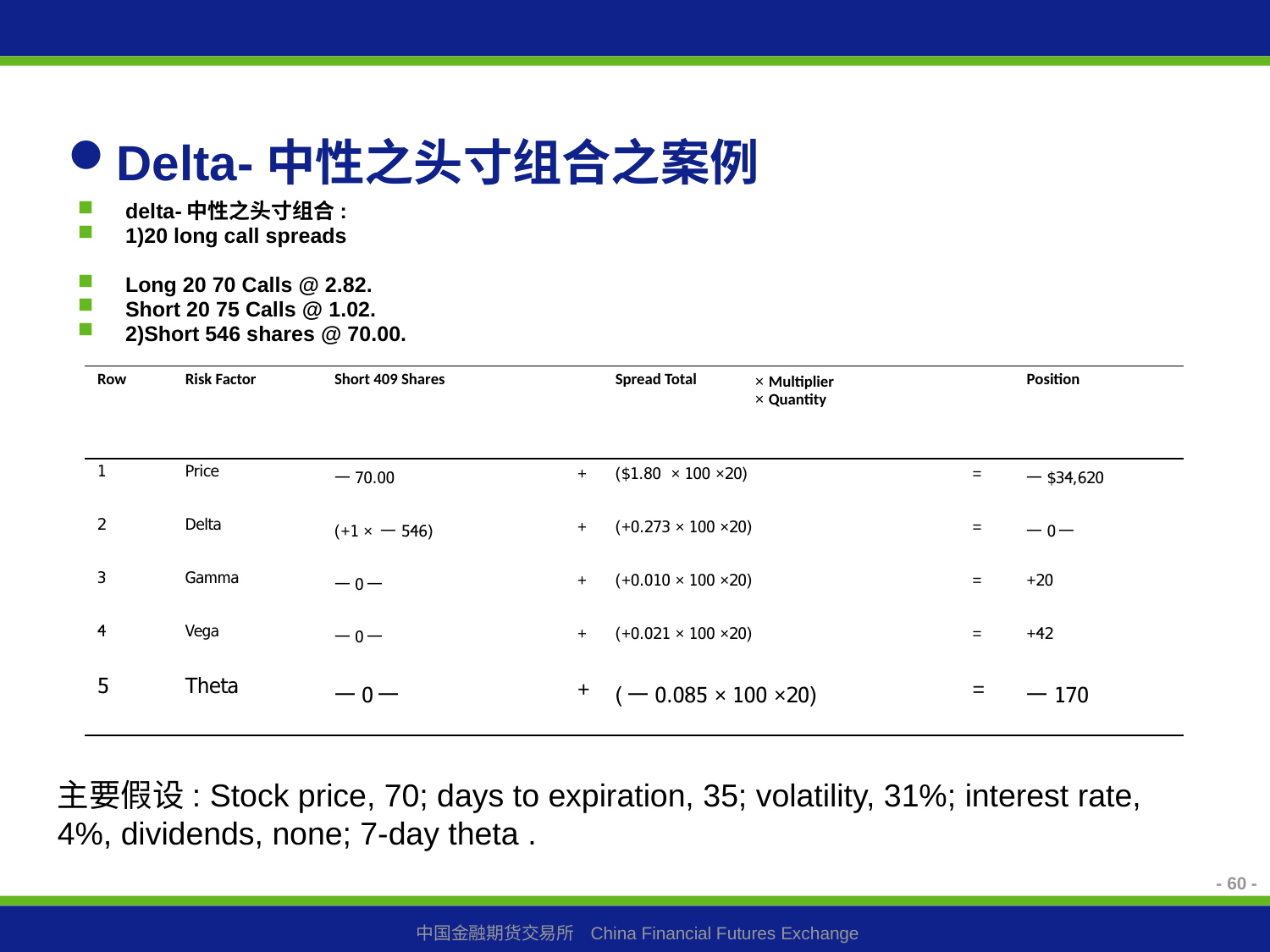

# Delta-中性之头寸组合之案例
delta-中性之头寸组合:
1)20 long call spreads

Long 20 70 Calls @ 2.82.
Short 20 75 Calls @ 1.02.
2)Short 546 shares @ 70.00.
| Row | Risk Factor | Short 409 Shares |  | Spread Total | × Multiplier × Quantity |  | Position |
| --- | --- | --- | --- | --- | --- | --- | --- |
| 1 | Price | 一70.00 | + | ($1.80 × 100 ×20) |  | = | 一$34,620 |
| 2 | Delta | (+1 × 一546) | + | (+0.273 × 100 ×20) |  | = | 一0一 |
| 3 | Gamma | 一0一 | + | (+0.010 × 100 ×20) |  | = | +20 |
| 4 | Vega | 一0一 | + | (+0.021 × 100 ×20) |  | = | +42 |
| 5 | Theta | 一0一 | + | (一0.085 × 100 ×20) |  | = | 一170 |
主要假设: Stock price, 70; days to expiration, 35; volatility, 31%; interest rate, 4%, dividends, none; 7-day theta .
- 60 -